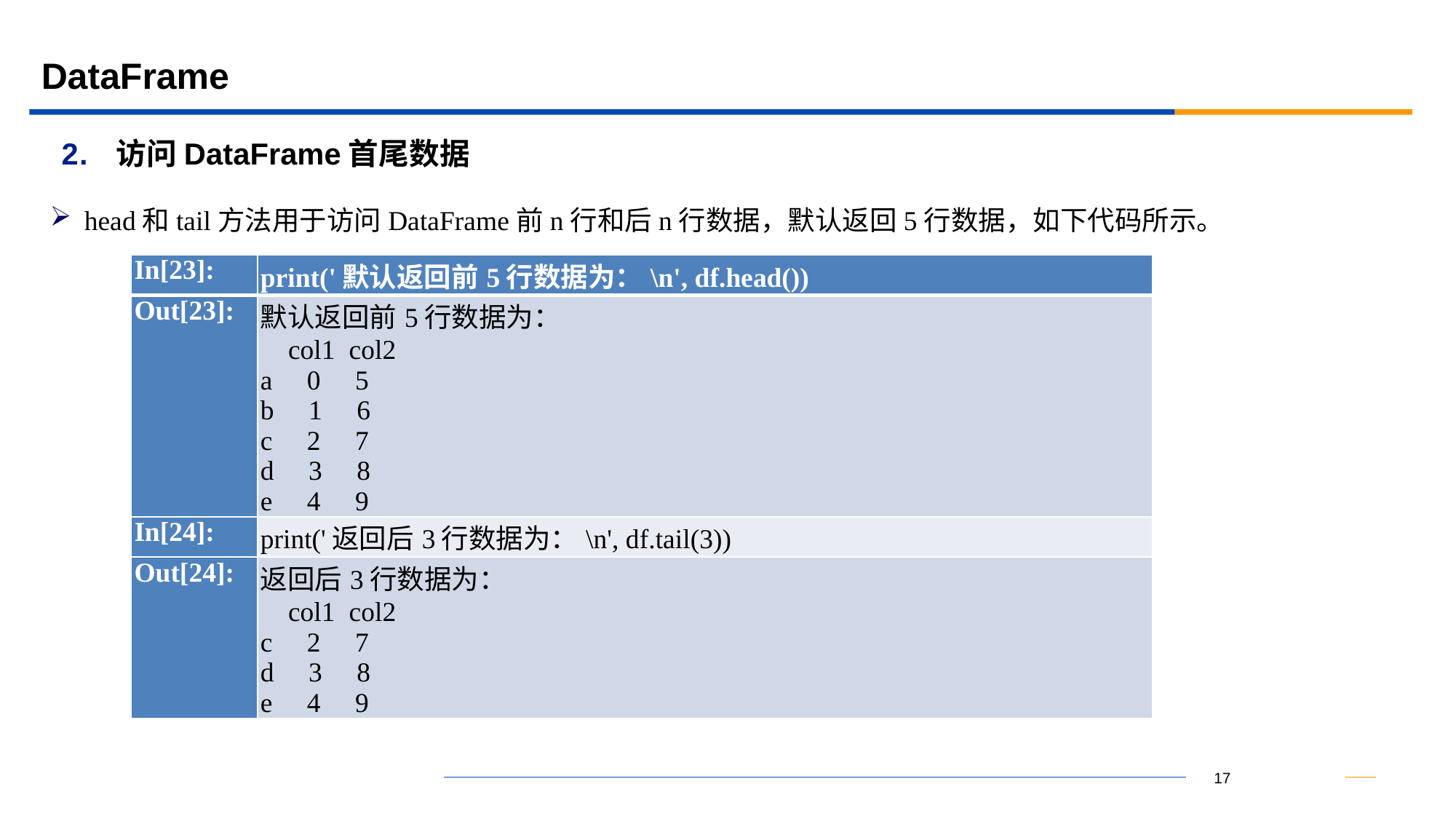

# DataFrame
访问DataFrame首尾数据
head和tail方法用于访问DataFrame前n行和后n行数据，默认返回5行数据，如下代码所示。
| In[23]: | print('默认返回前5行数据为：\n', df.head()) |
| --- | --- |
| Out[23]: | 默认返回前5行数据为： col1 col2 a 0 5 b 1 6 c 2 7 d 3 8 e 4 9 |
| In[24]: | print('返回后3行数据为：\n', df.tail(3)) |
| Out[24]: | 返回后3行数据为： col1 col2 c 2 7 d 3 8 e 4 9 |